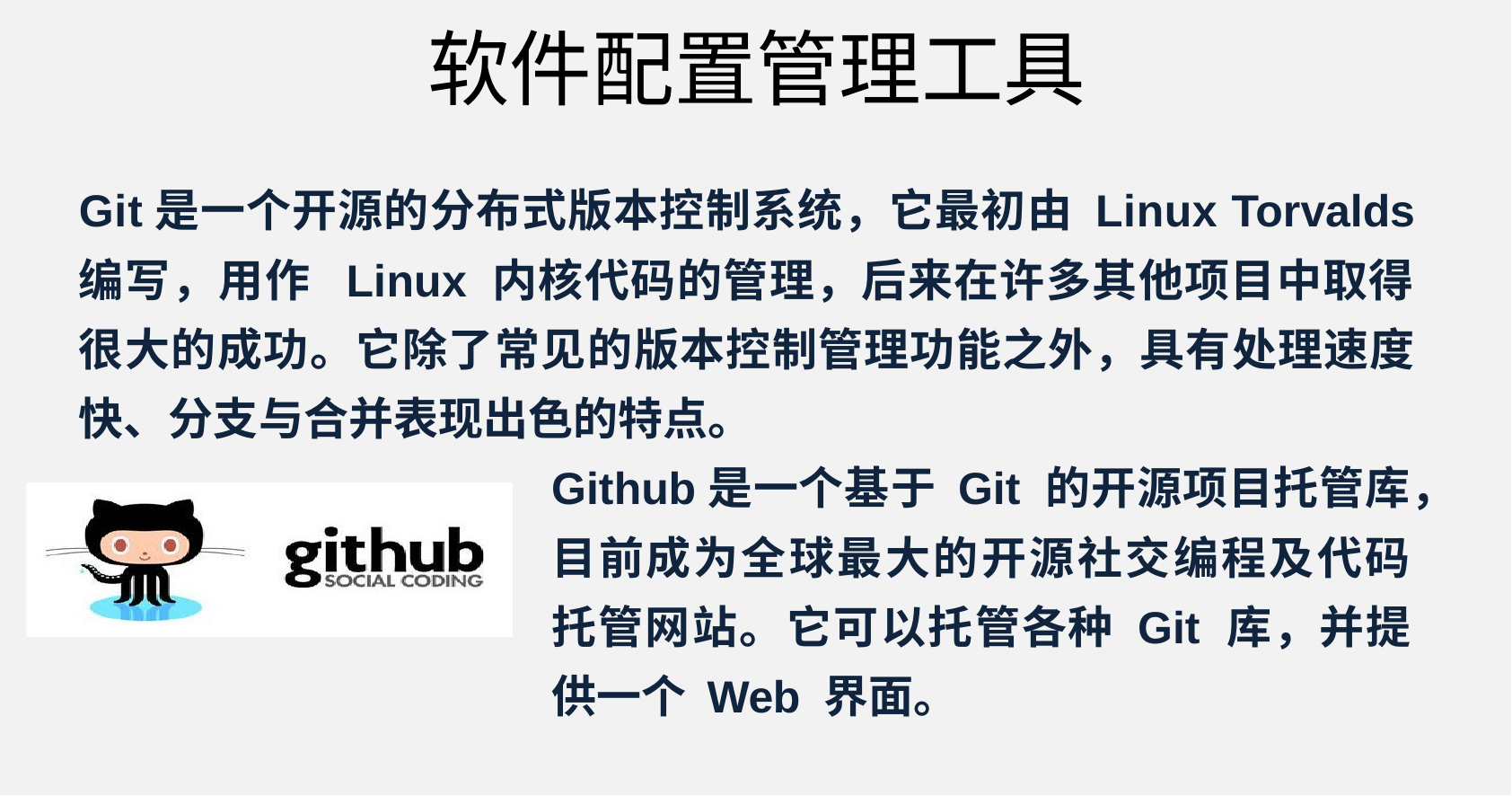

# 软件配置管理工具
Git是一个开源的分布式版本控制系统，它最初由 Linux Torvalds 编写，用作  Linux 内核代码的管理，后来在许多其他项目中取得很大的成功。它除了常见的版本控制管理功能之外，具有处理速度快、分支与合并表现出色的特点。
Github是一个基于 Git 的开源项目托管库，目前成为全球最大的开源社交编程及代码托管网站。它可以托管各种 Git 库，并提供一个 Web 界面。